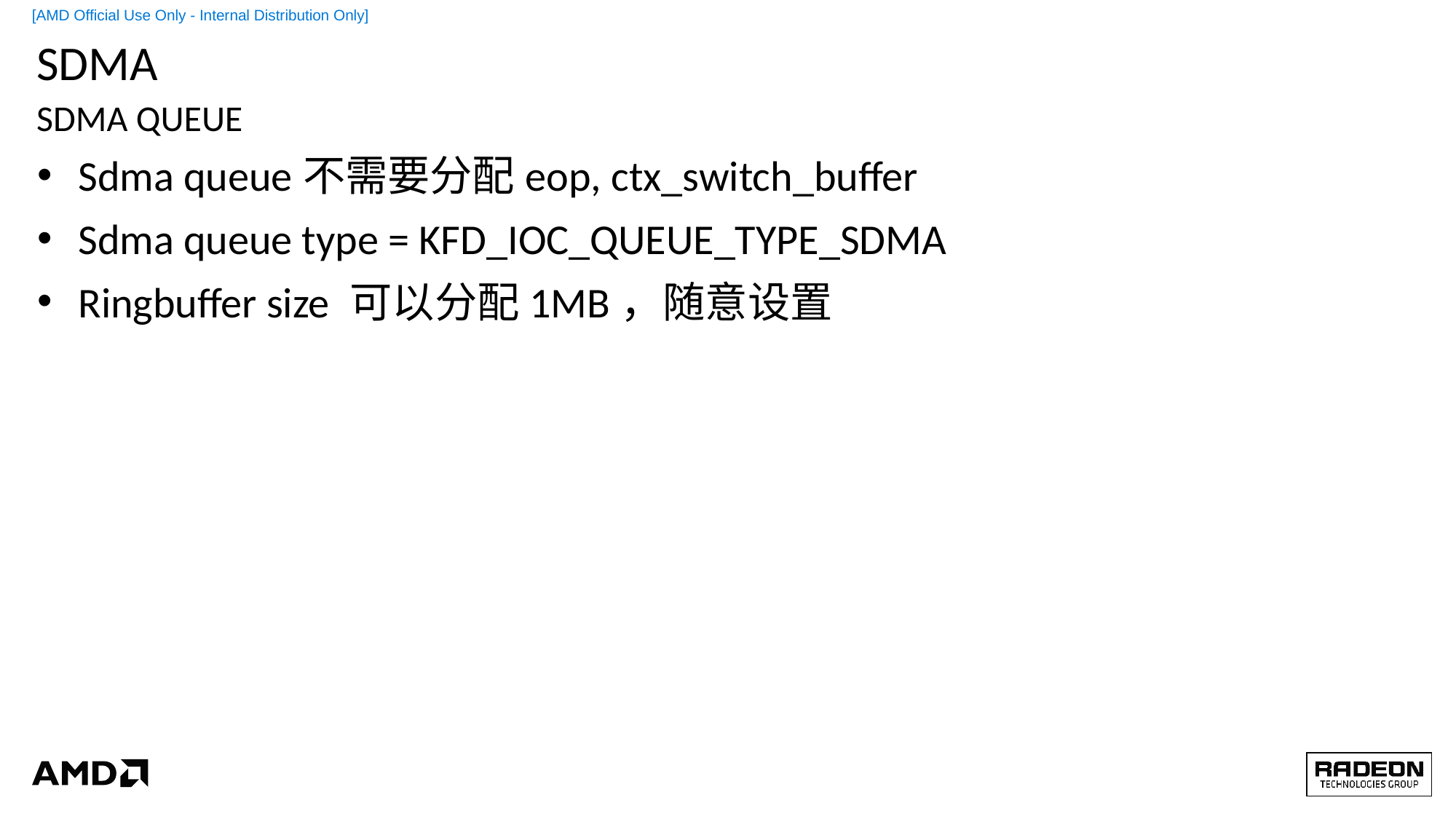

# SDMA
Sdma queue
Sdma queue不需要分配eop, ctx_switch_buffer
Sdma queue type = KFD_IOC_QUEUE_TYPE_SDMA
Ringbuffer size 可以分配1MB，随意设置